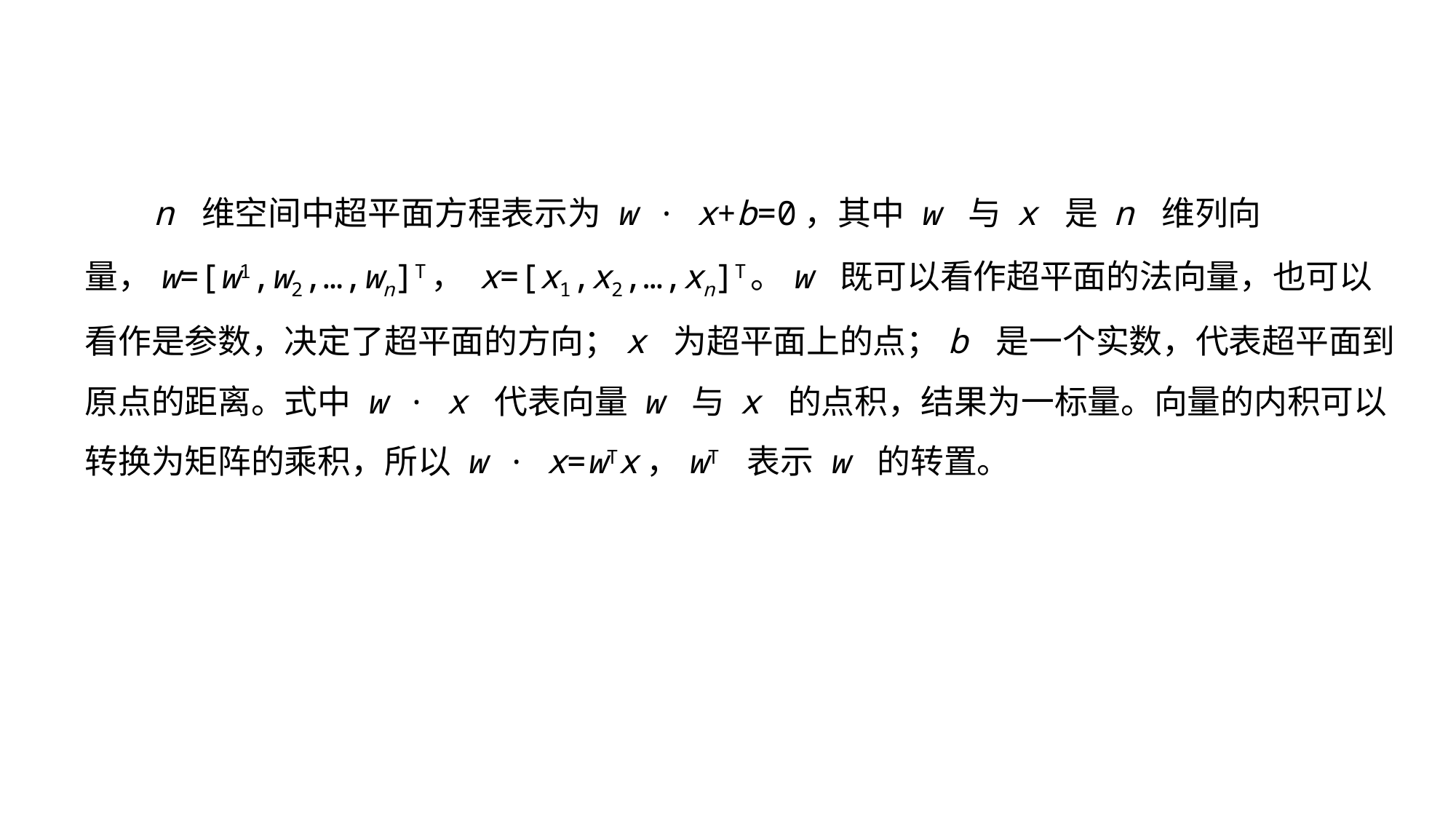

n 维空间中超平面方程表示为 w · x+b=0，其中 w 与 x 是 n 维列向量，w=[w1,w2,…,wn]T， x=[x1,x2,…,xn]T。w 既可以看作超平面的法向量，也可以看作是参数，决定了超平面的方向；x 为超平面上的点；b 是一个实数，代表超平面到原点的距离。式中 w · x 代表向量 w 与 x 的点积，结果为一标量。向量的内积可以转换为矩阵的乘积，所以 w · x=wTx，wT 表示 w 的转置。